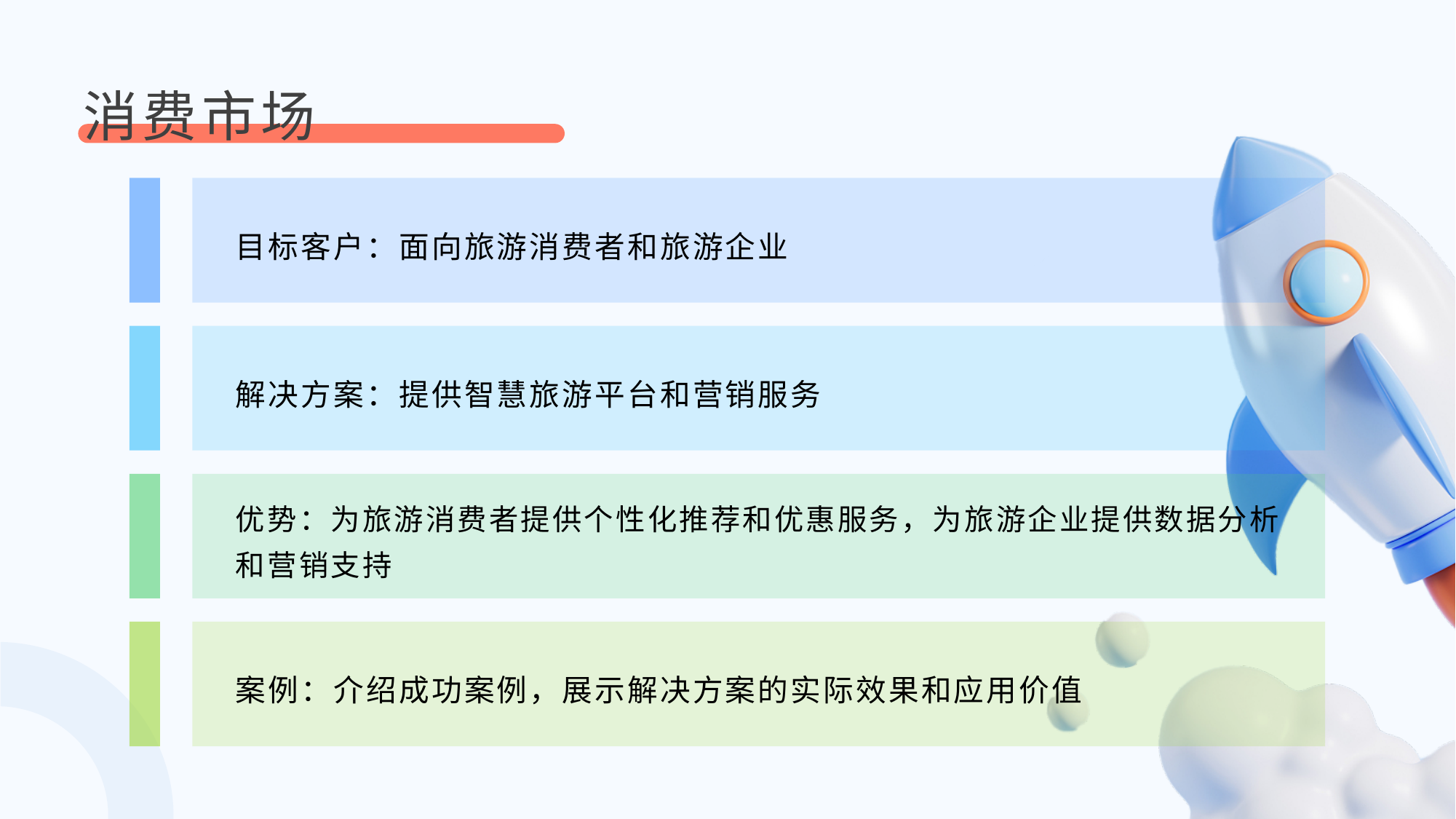

消费市场

目标客户：面向旅游消费者和旅游企业

解决方案：提供智慧旅游平台和营销服务

优势：为旅游消费者提供个性化推荐和优惠服务，为旅游企业提供数据分析和营销支持

案例：介绍成功案例，展示解决方案的实际效果和应用价值